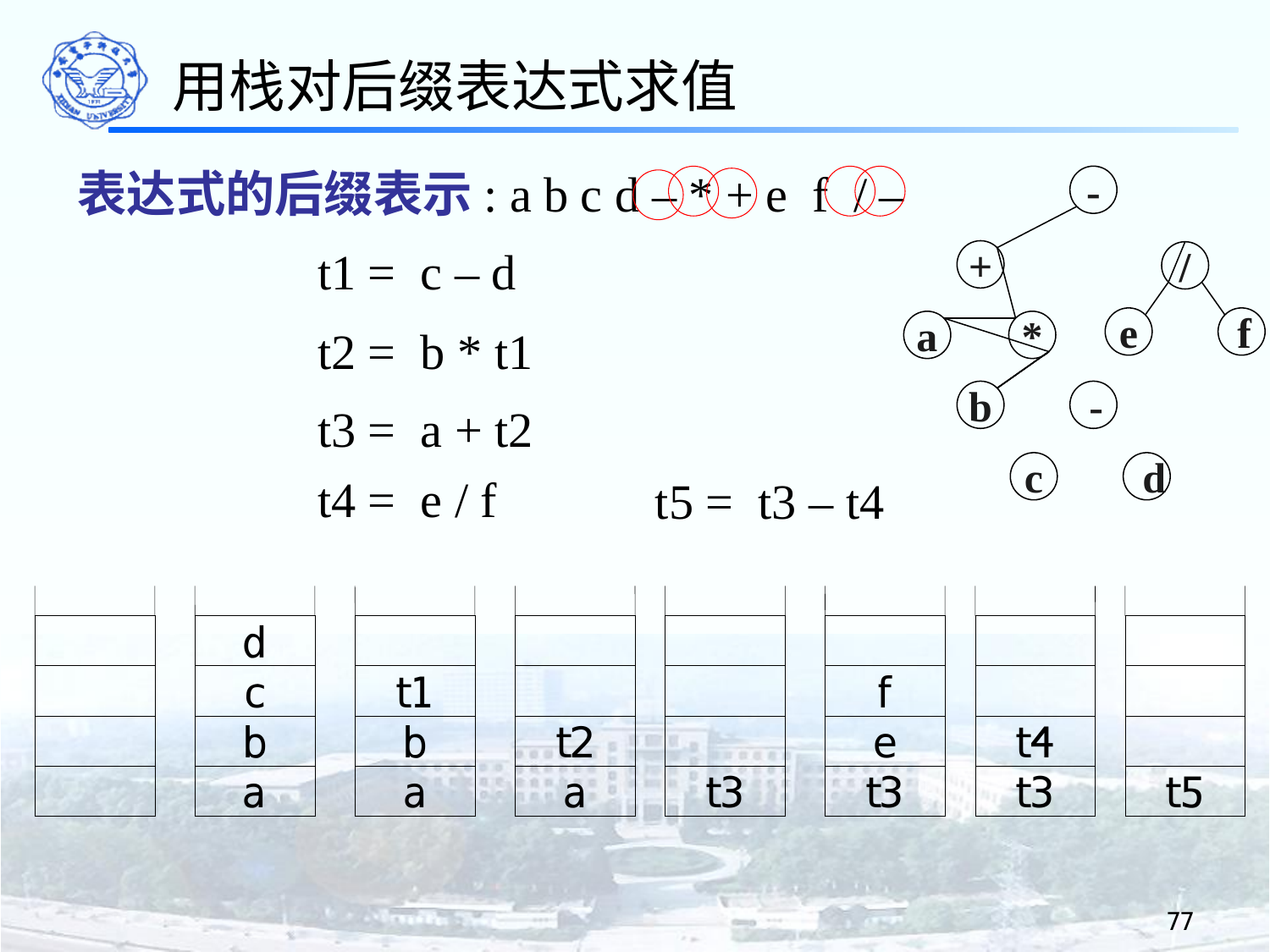

用栈对后缀表达式求值
表达式的后缀表示: a b c d – * + e  f  / –

-
+
/
e
f
a
*
b
-
c
d

t1 =  c – d
t2 =  b * t1
t3 =  a + t2
t4 =  e / f
t5 =  t3 – t4

d
c
b
a

t1
b
a

t2
a

t3

f
e
t3

t4
t3

t5
77